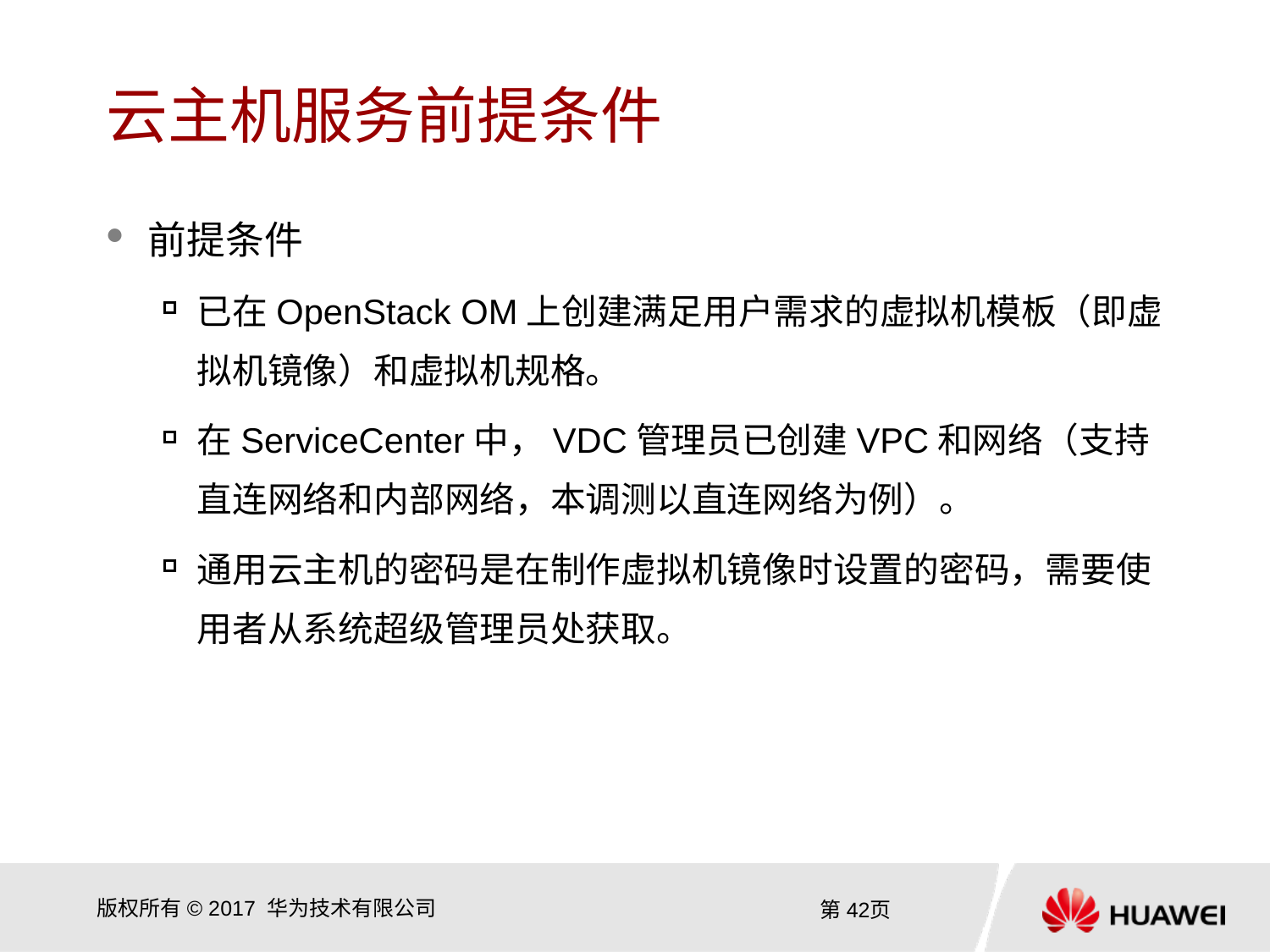

# 云主机服务前提条件
前提条件
已在OpenStack OM上创建满足用户需求的虚拟机模板（即虚拟机镜像）和虚拟机规格。
在ServiceCenter中，VDC管理员已创建VPC和网络（支持直连网络和内部网络，本调测以直连网络为例）。
通用云主机的密码是在制作虚拟机镜像时设置的密码，需要使用者从系统超级管理员处获取。